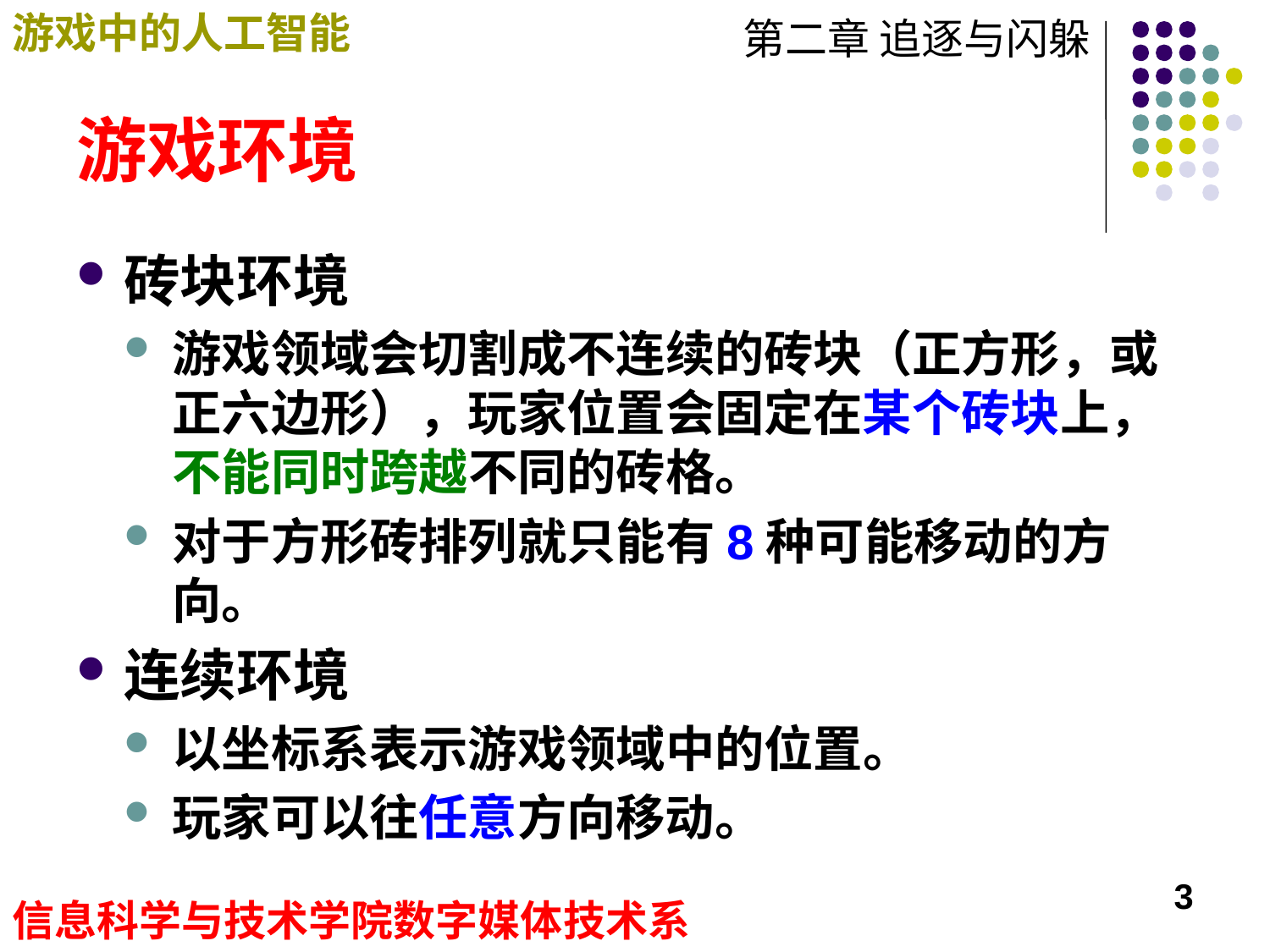

# 游戏环境
砖块环境
游戏领域会切割成不连续的砖块（正方形，或正六边形），玩家位置会固定在某个砖块上，不能同时跨越不同的砖格。
对于方形砖排列就只能有8种可能移动的方向。
连续环境
以坐标系表示游戏领域中的位置。
玩家可以往任意方向移动。
3